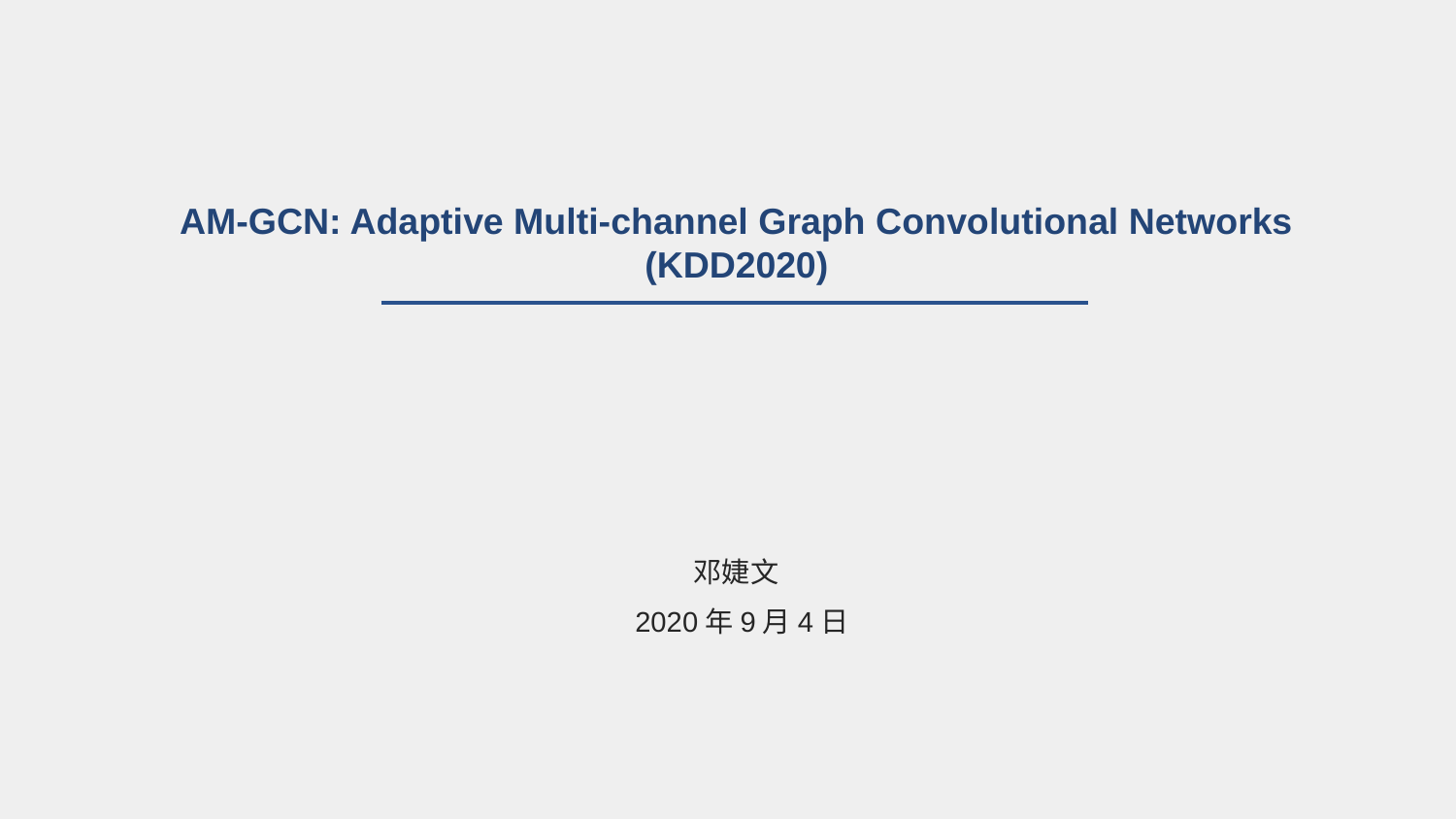

AM-GCN: Adaptive Multi-channel Graph Convolutional Networks
(KDD2020)
邓婕文
2020年9月4日